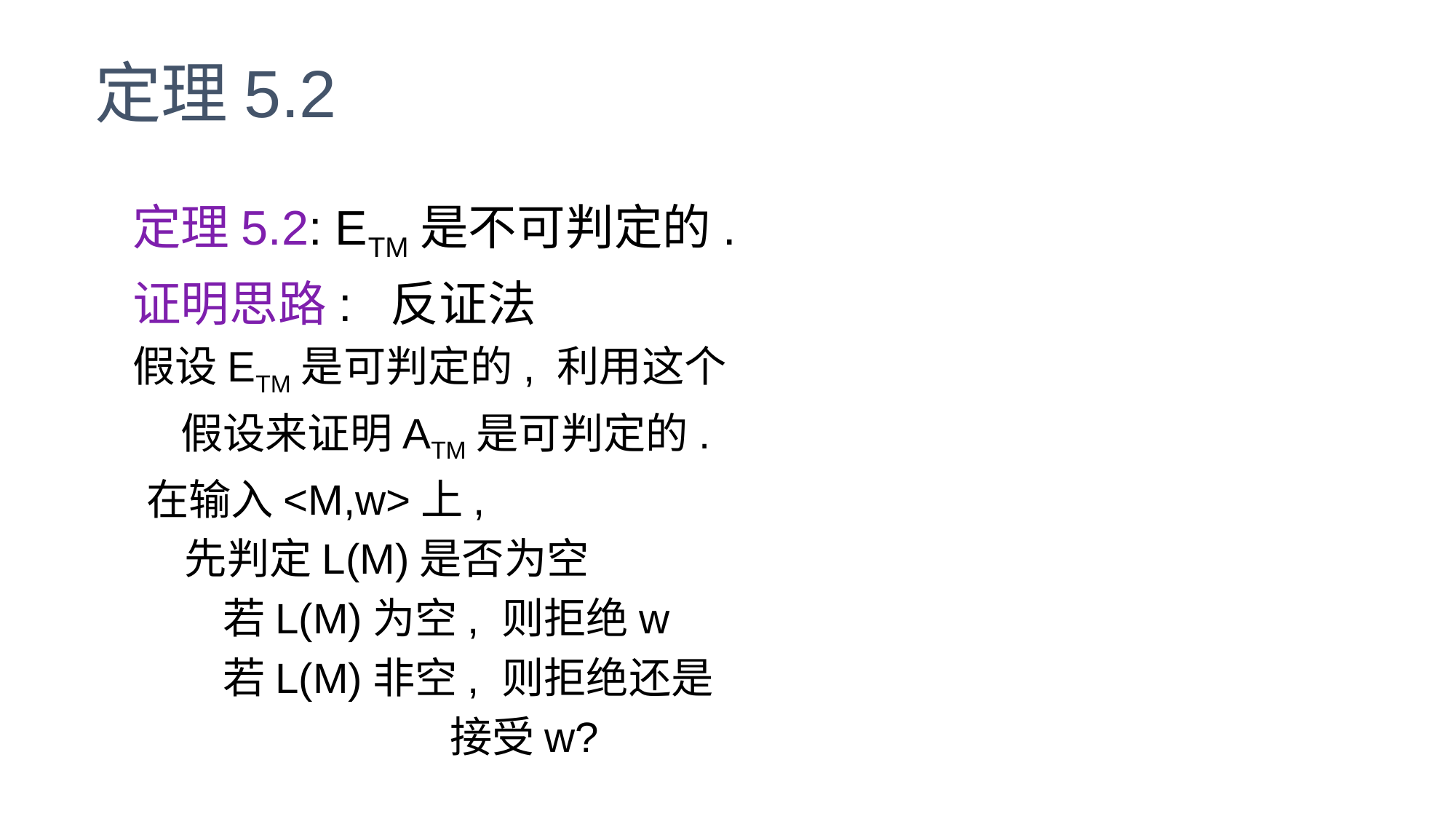

定理5.2
定理5.2: ETM是不可判定的.
证明思路:  反证法
假设ETM是可判定的, 利用这个
    假设来证明ATM是可判定的.
在输入<M,w>上,
   先判定L(M)是否为空
       若L(M)为空, 则拒绝w
       若L(M)非空, 则拒绝还是
                               接受w?
8